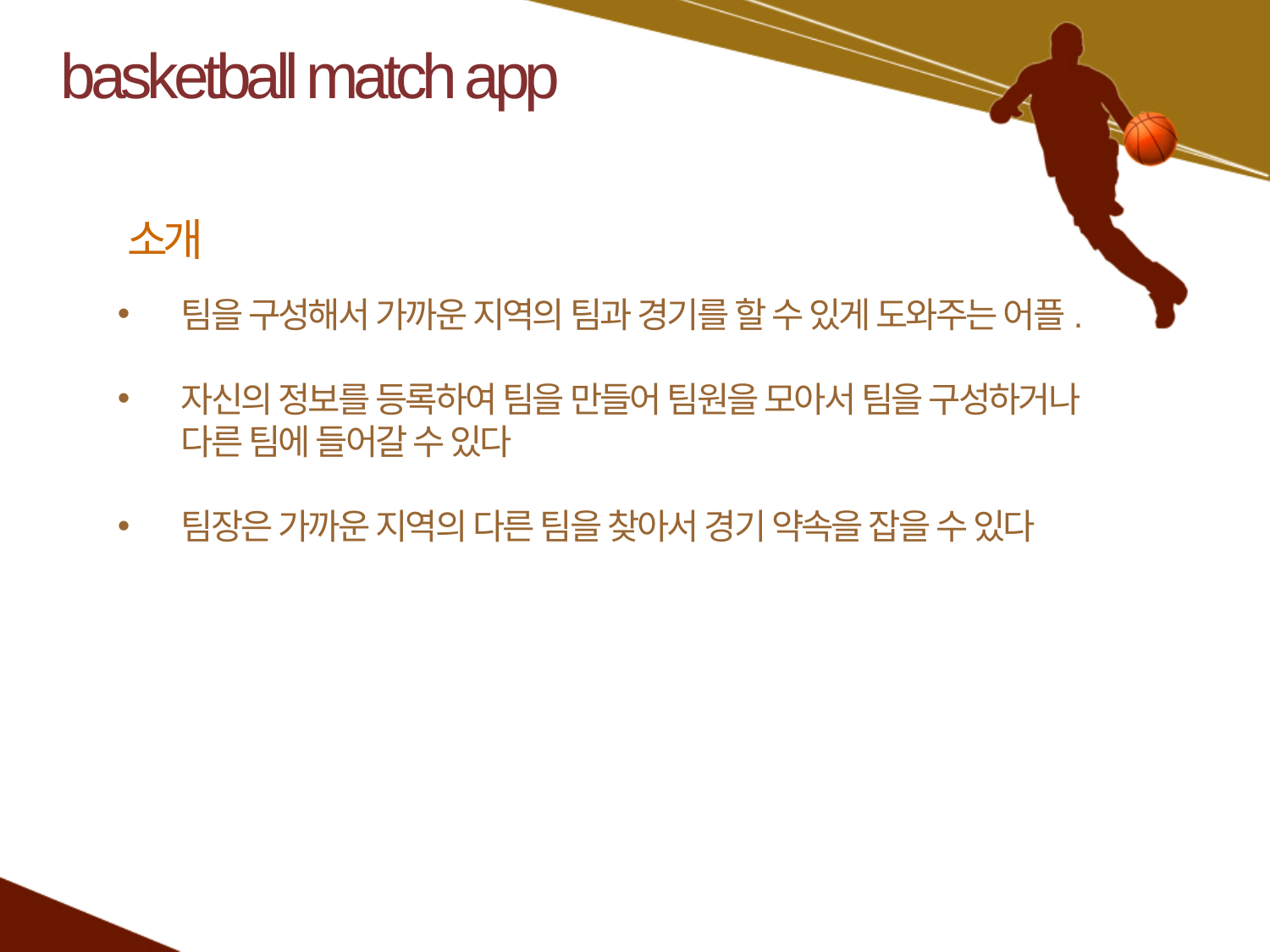

basketball match app
소개
팀을 구성해서 가까운 지역의 팀과 경기를 할 수 있게 도와주는 어플.

자신의 정보를 등록하여 팀을 만들어 팀원을 모아서 팀을 구성하거나  다른 팀에 들어갈 수 있다

팀장은 가까운 지역의 다른 팀을 찾아서 경기 약속을 잡을 수 있다